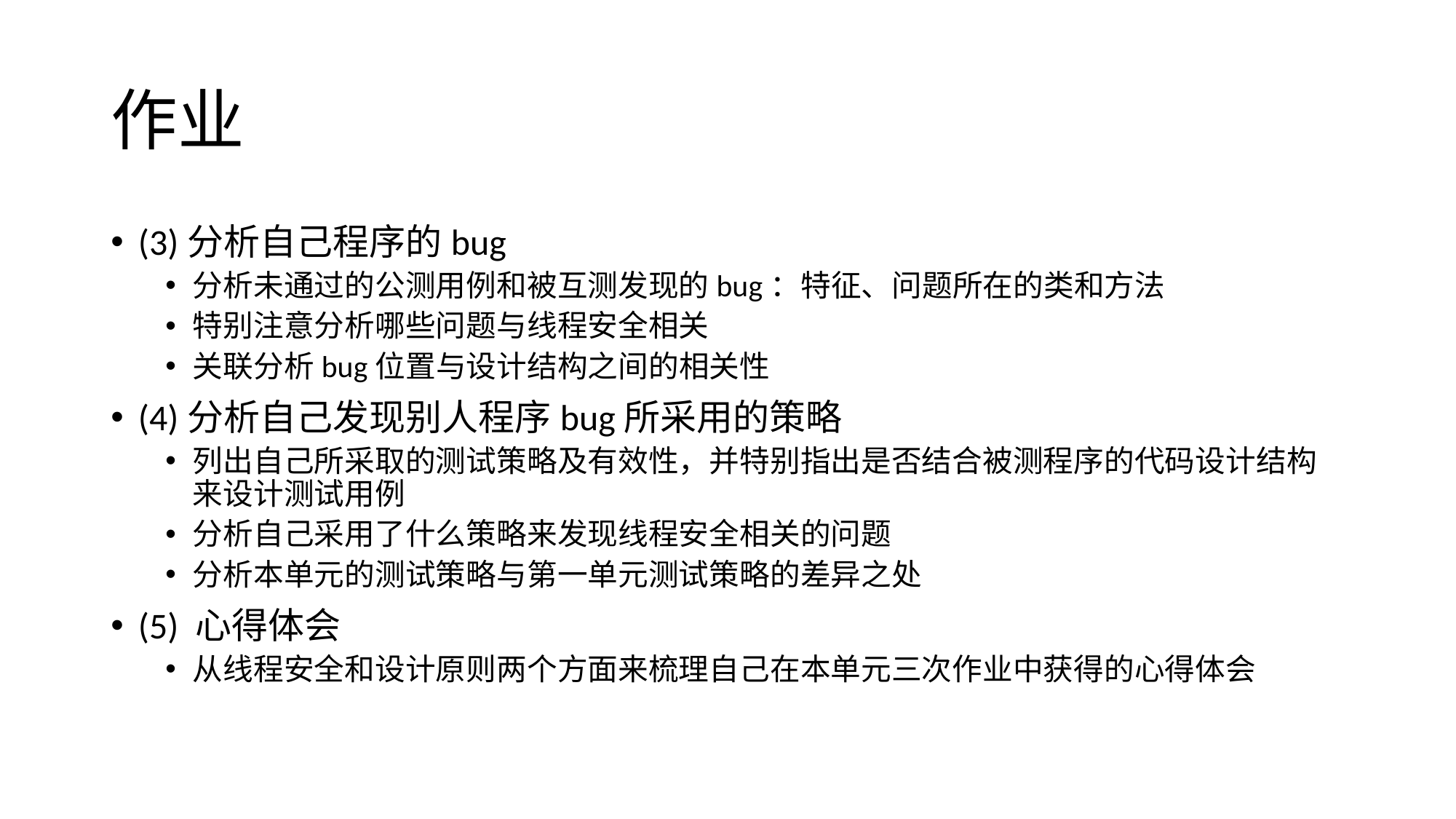

# 作业
(3)分析自己程序的bug
分析未通过的公测用例和被互测发现的bug：特征、问题所在的类和方法
特别注意分析哪些问题与线程安全相关
关联分析bug位置与设计结构之间的相关性
(4)分析自己发现别人程序bug所采用的策略
列出自己所采取的测试策略及有效性，并特别指出是否结合被测程序的代码设计结构来设计测试用例
分析自己采用了什么策略来发现线程安全相关的问题
分析本单元的测试策略与第一单元测试策略的差异之处
(5) 心得体会
从线程安全和设计原则两个方面来梳理自己在本单元三次作业中获得的心得体会